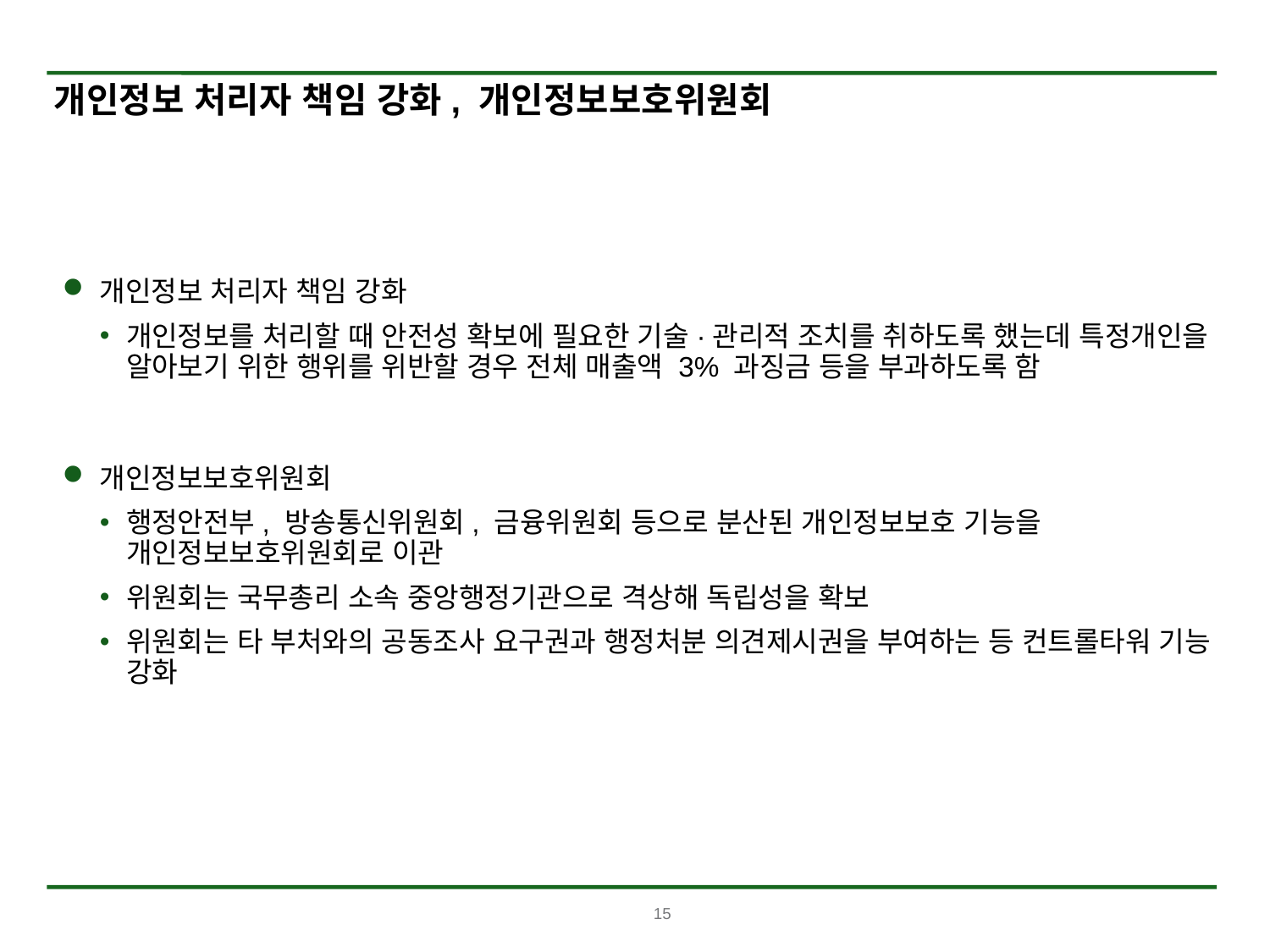

# 개인정보 처리자 책임 강화, 개인정보보호위원회
개인정보 처리자 책임 강화
개인정보를 처리할 때 안전성 확보에 필요한 기술·관리적 조치를 취하도록 했는데 특정개인을 알아보기 위한 행위를 위반할 경우 전체 매출액 3% 과징금 등을 부과하도록 함

개인정보보호위원회
행정안전부, 방송통신위원회, 금융위원회 등으로 분산된 개인정보보호 기능을 개인정보보호위원회로 이관
위원회는 국무총리 소속 중앙행정기관으로 격상해 독립성을 확보
위원회는 타 부처와의 공동조사 요구권과 행정처분 의견제시권을 부여하는 등 컨트롤타워 기능 강화